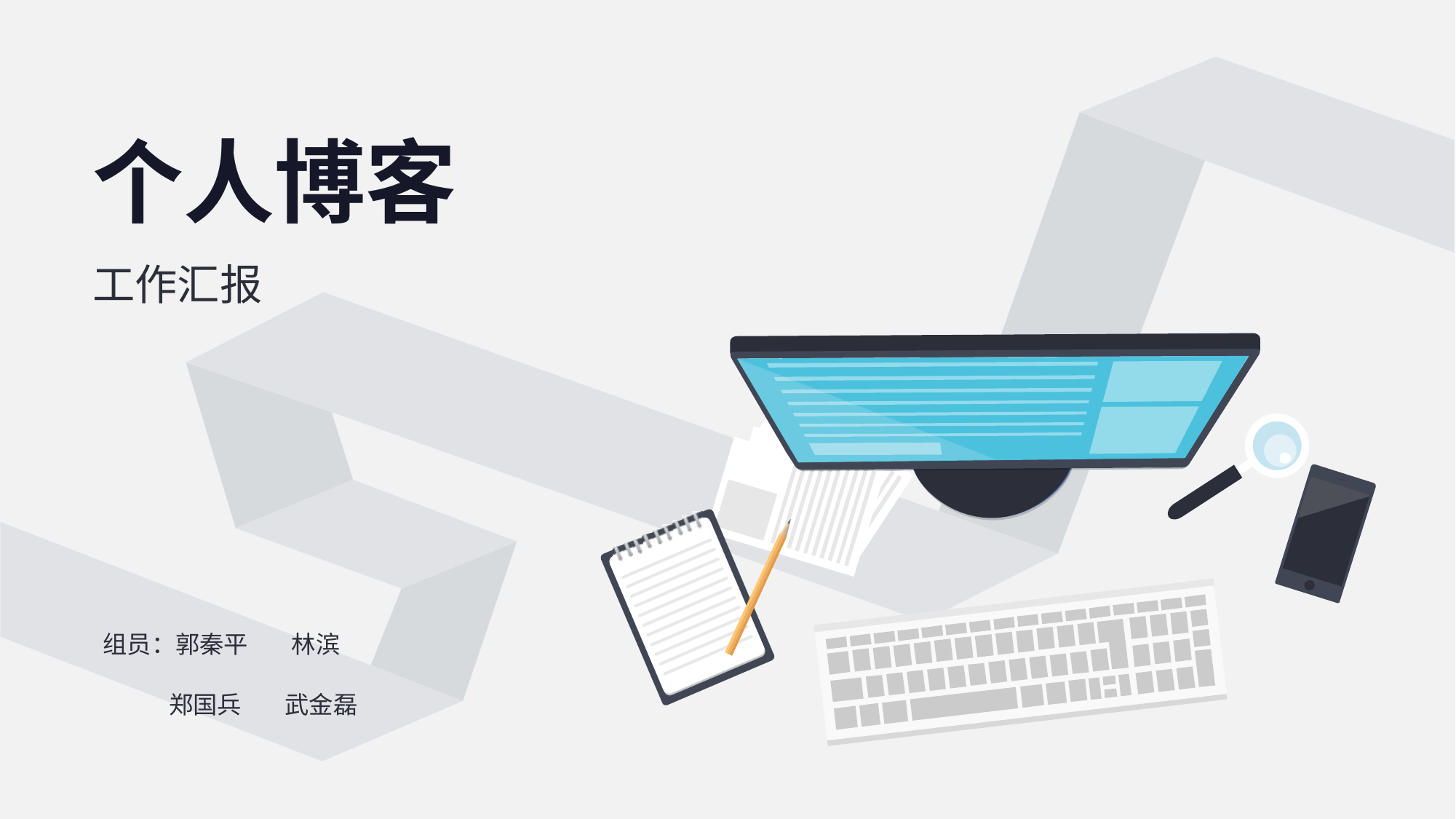

# 个人博客
工作汇报
组员：郭秦平        林滨
           郑国兵        武金磊